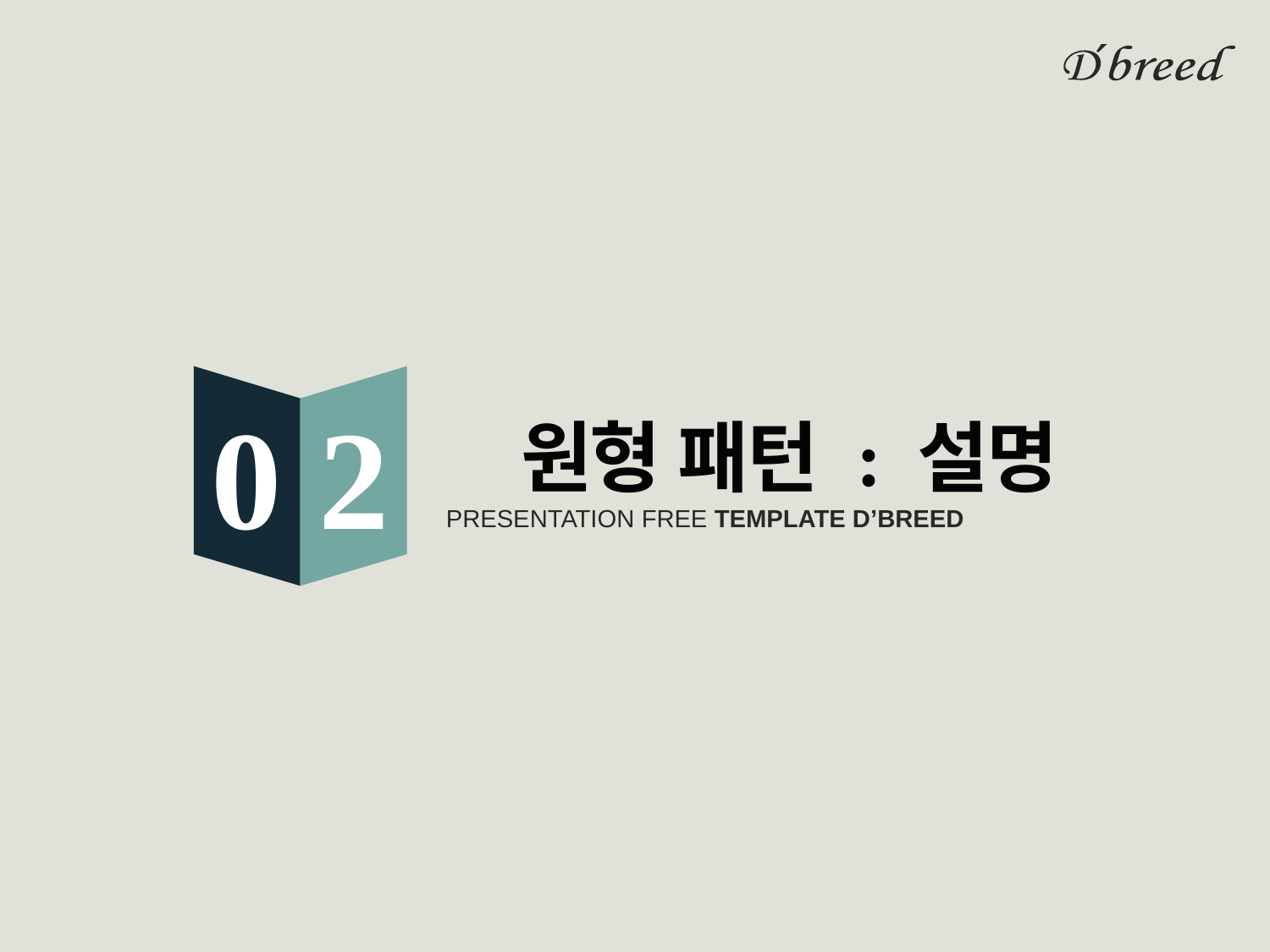

0
2
원형 패턴 : 설명
PRESENTATION FREE TEMPLATE D’BREED